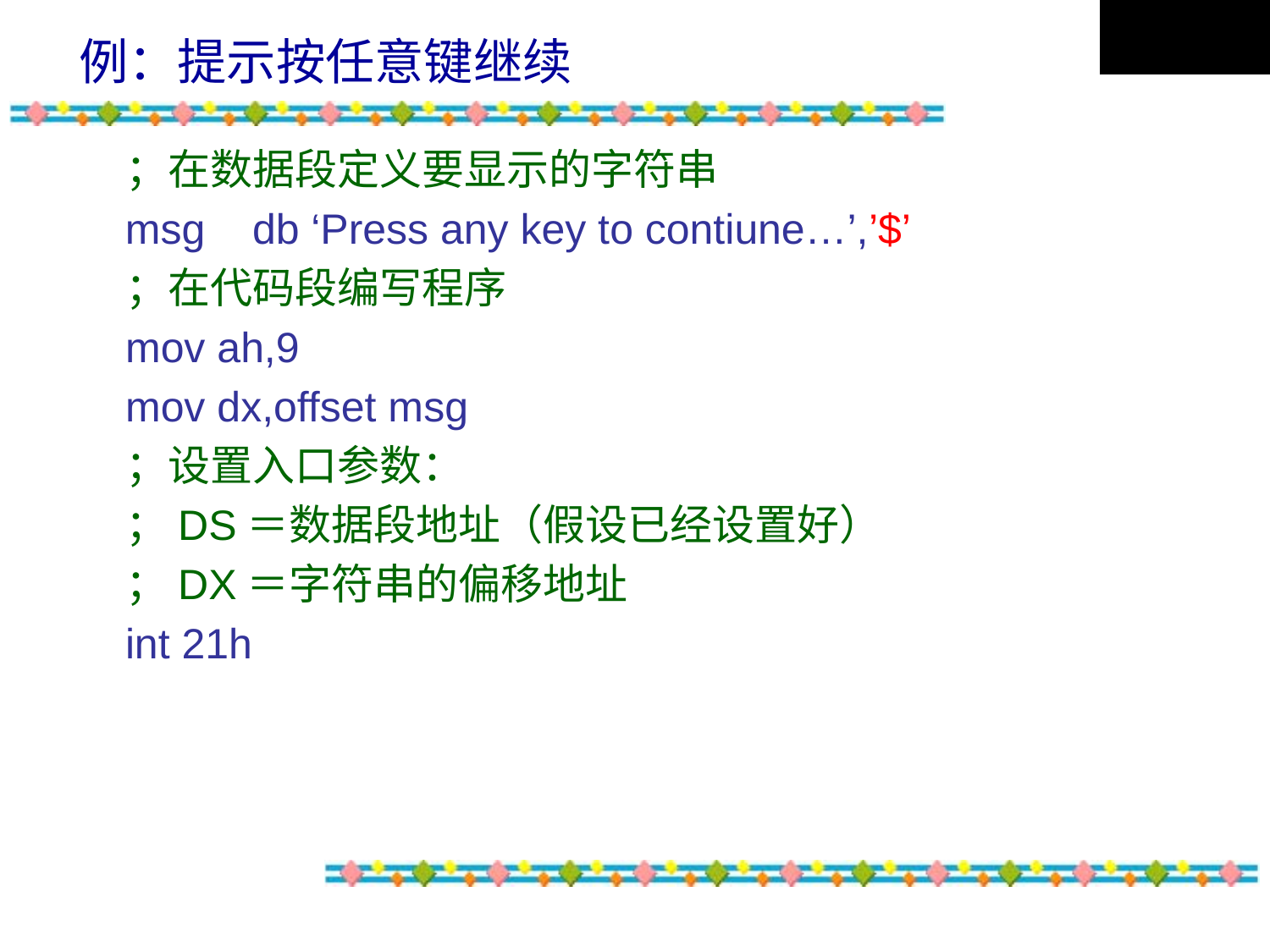

# 例：提示按任意键继续
	；在数据段定义要显示的字符串
    msg	db ‘Press any key to contiune…’,’$’
	；在代码段编写程序
	mov ah,9
	mov dx,offset msg
	；设置入口参数：
	；DS＝数据段地址（假设已经设置好）
	；DX＝字符串的偏移地址
	int 21h